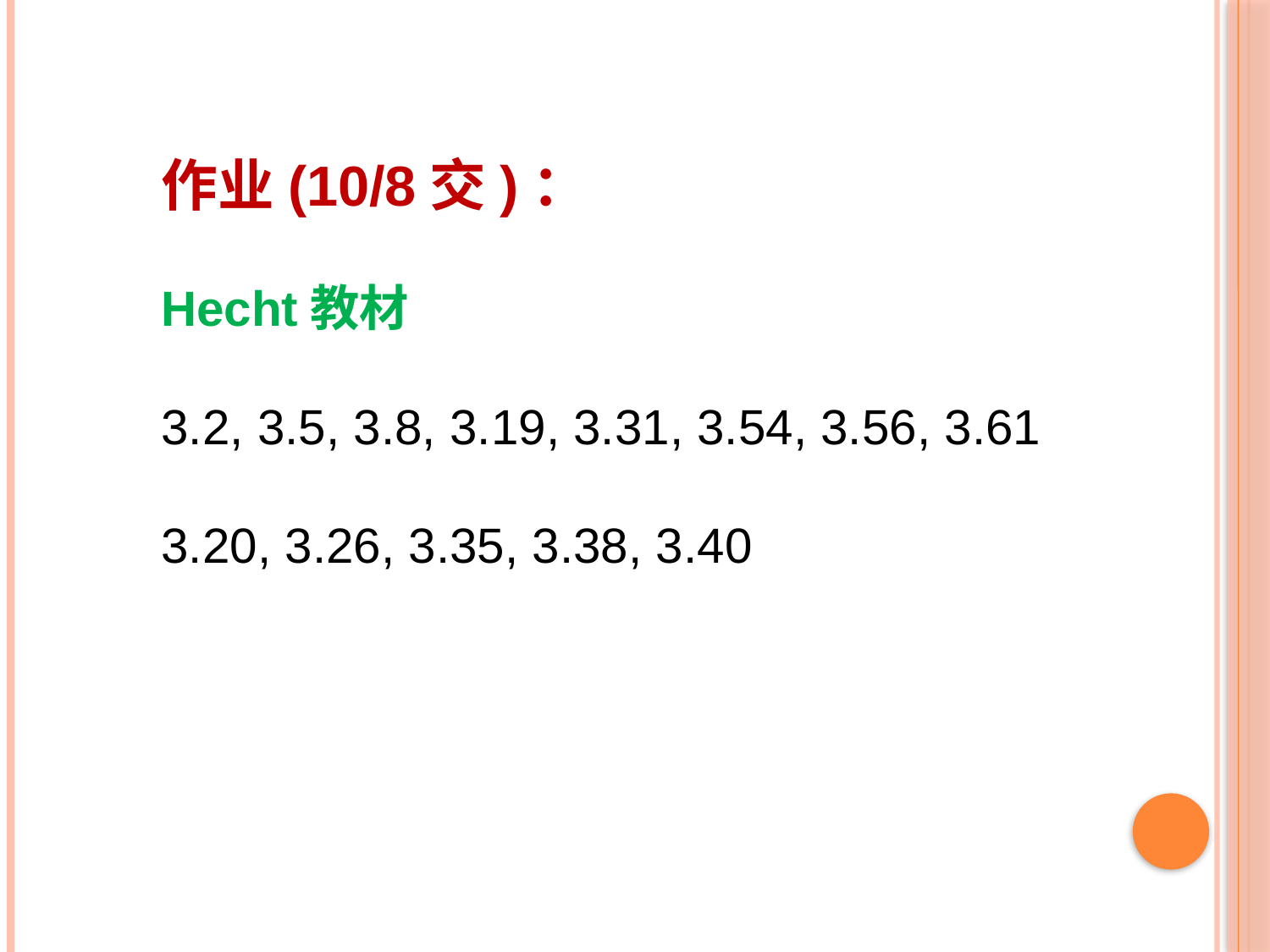

作业(10/8交)：
Hecht教材
3.2, 3.5, 3.8, 3.19, 3.31, 3.54, 3.56, 3.61
3.20, 3.26, 3.35, 3.38, 3.40